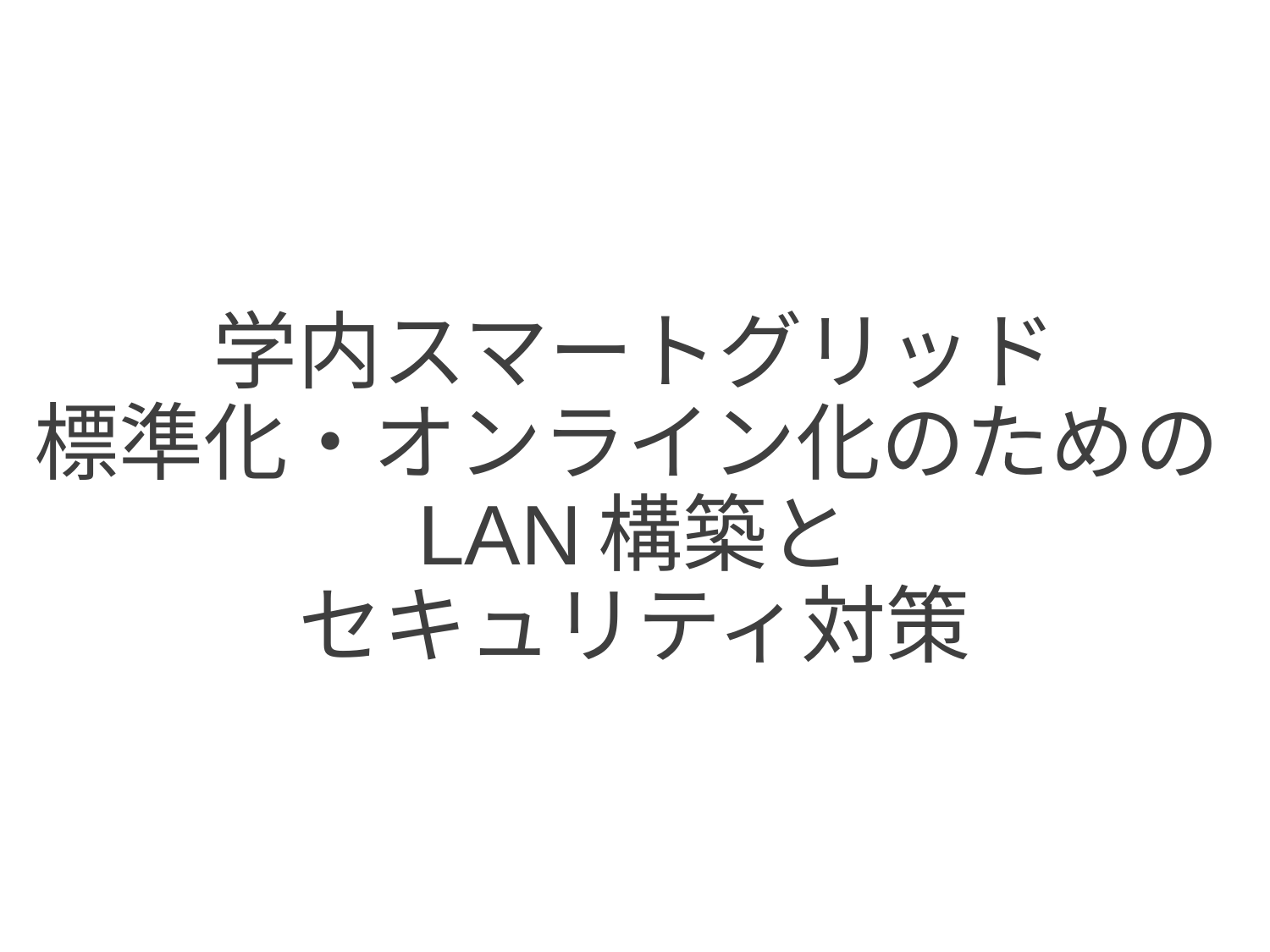

# 学内スマートグリッド 標準化・オンライン化のためのLAN構築と セキュリティ対策